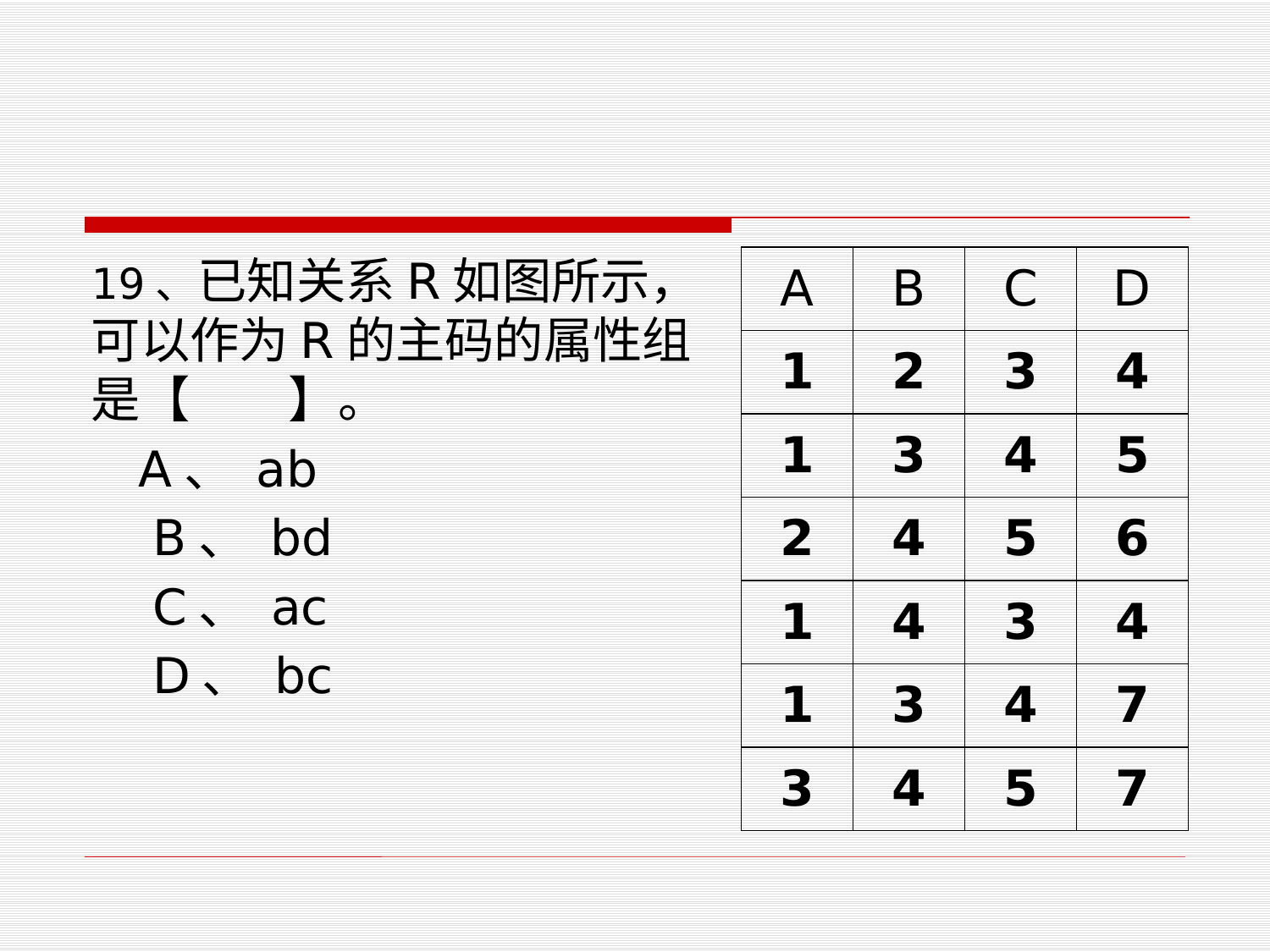

#
19、已知关系R如图所示，可以作为R的主码的属性组是【　　】。
   A、 ab
　B、 bd
　C、 ac
　D、 bc

| A | B | C | D |
| --- | --- | --- | --- |
| 1 | 2 | 3 | 4 |
| 1 | 3 | 4 | 5 |
| 2 | 4 | 5 | 6 |
| 1 | 4 | 3 | 4 |
| 1 | 3 | 4 | 7 |
| 3 | 4 | 5 | 7 |